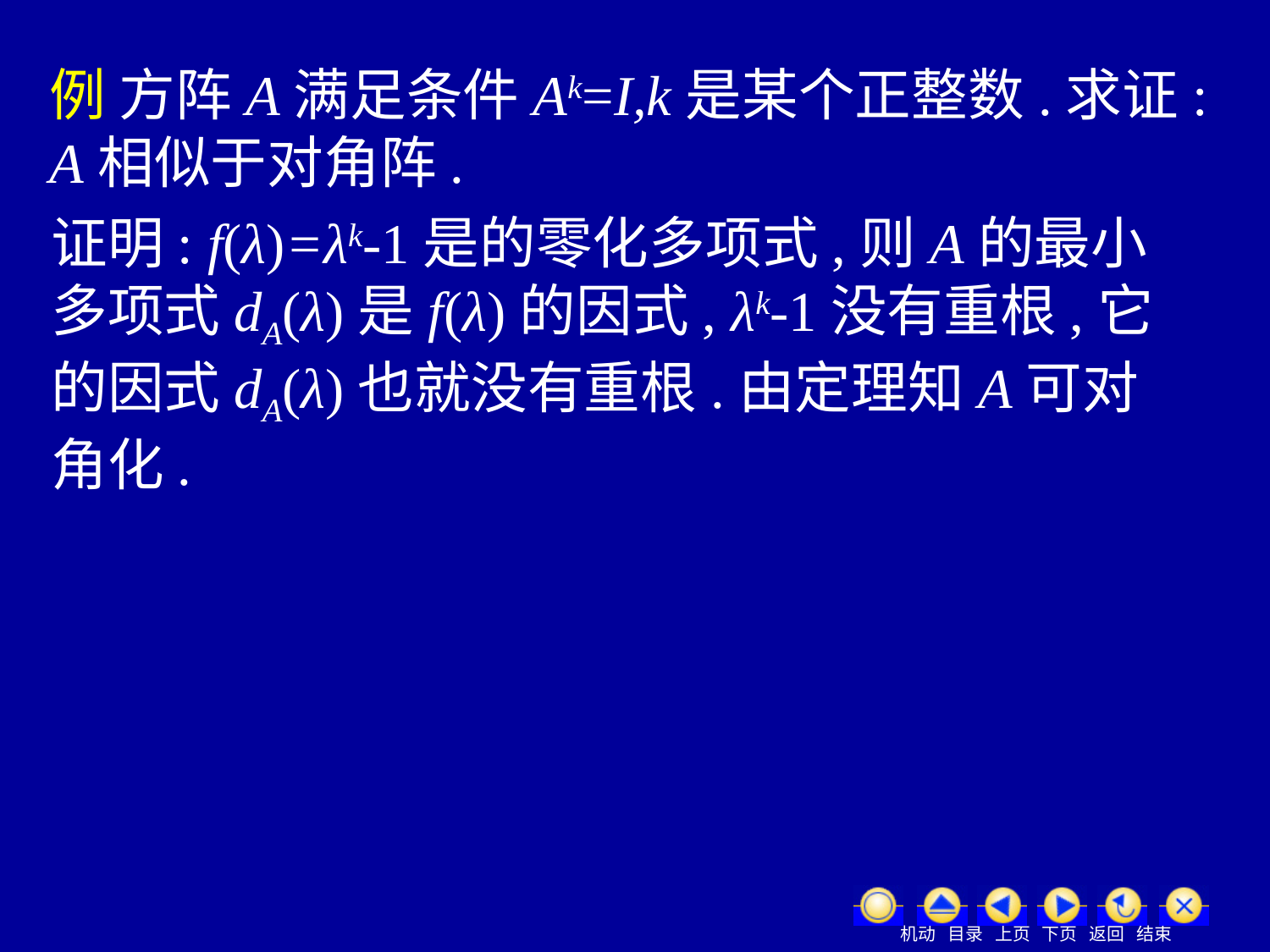

例 方阵A满足条件Ak=I,k是某个正整数.求证:A相似于对角阵.
证明: f(λ)=λk-1是的零化多项式,则A的最小多项式dA(λ)是f(λ)的因式, λk-1没有重根,它的因式dA(λ)也就没有重根.由定理知A可对角化.